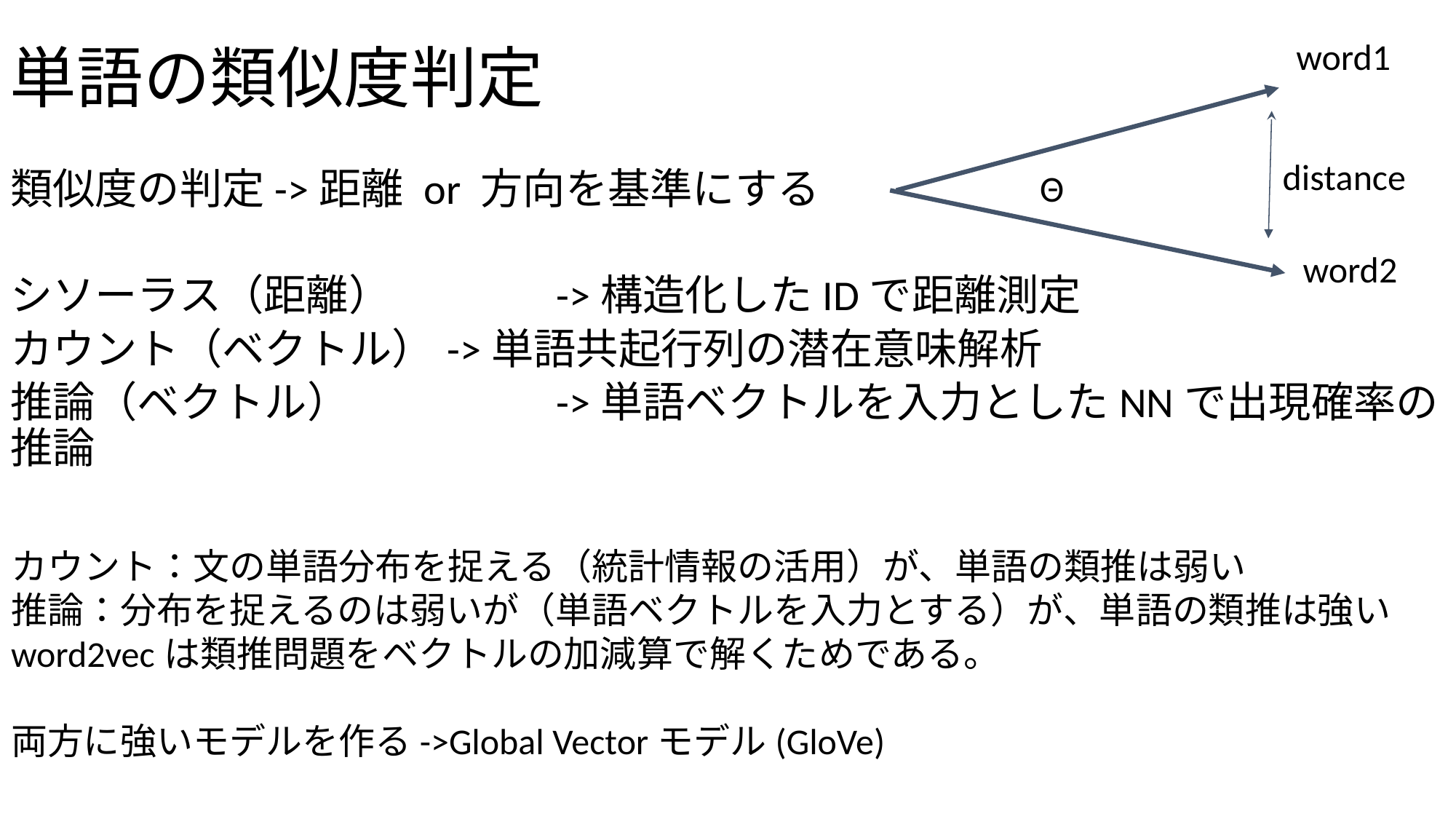

# 単語の類似度判定
word1
distance
Θ
word2
類似度の判定->距離 or 方向を基準にする

シソーラス（距離）		->構造化したIDで距離測定
カウント（ベクトル）	->単語共起行列の潜在意味解析
推論（ベクトル）		->単語ベクトルを入力としたNNで出現確率の推論

カウント：文の単語分布を捉える（統計情報の活用）が、単語の類推は弱い
推論：分布を捉えるのは弱いが（単語ベクトルを入力とする）が、単語の類推は強い
word2vecは類推問題をベクトルの加減算で解くためである。

両方に強いモデルを作る->Global Vectorモデル(GloVe)